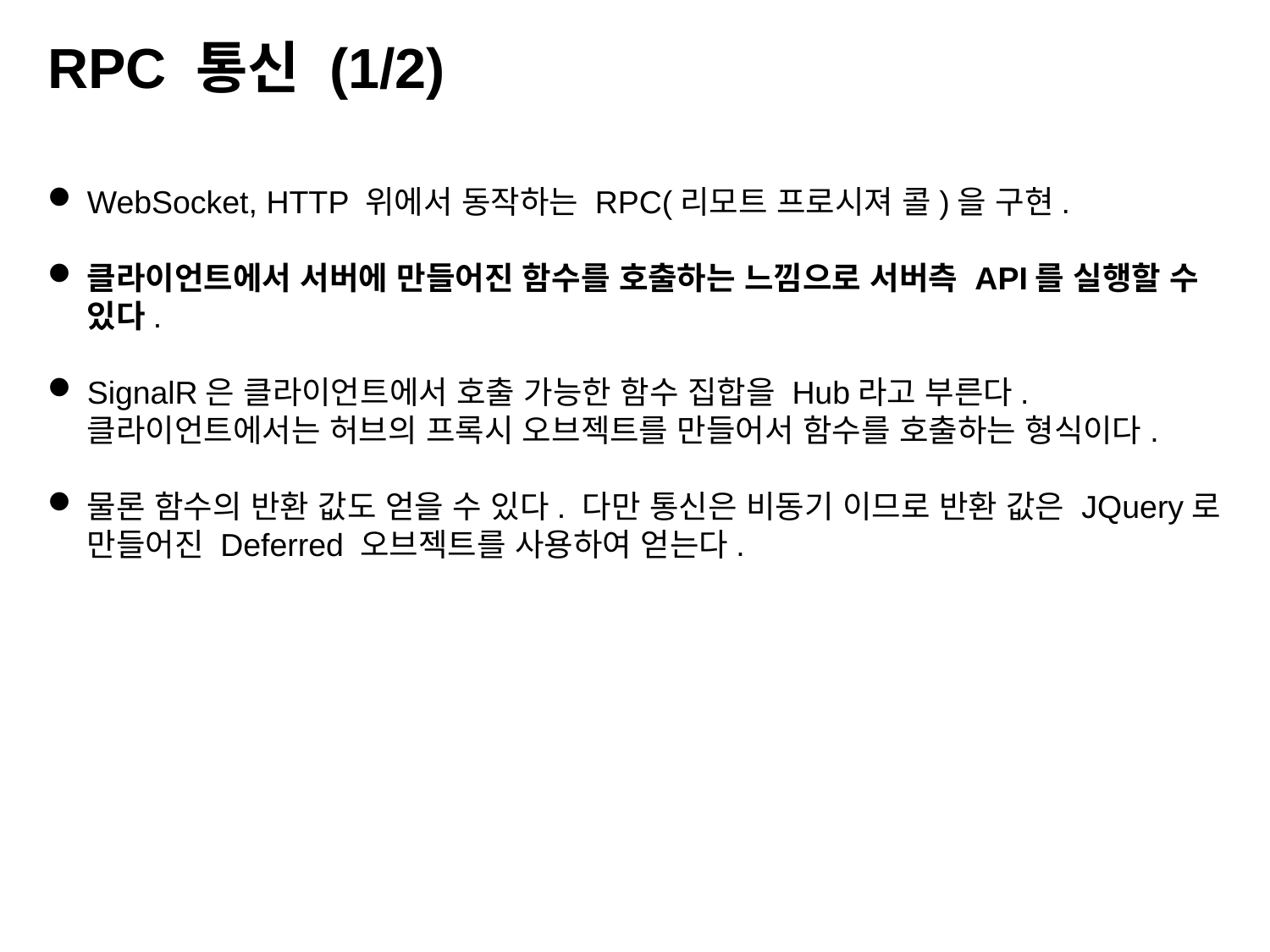

RPC 통신 (1/2)
WebSocket, HTTP 위에서 동작하는 RPC(리모트 프로시져 콜)을 구현.
클라이언트에서 서버에 만들어진 함수를 호출하는 느낌으로 서버측 API를 실행할 수 있다.
SignalR은 클라이언트에서 호출 가능한 함수 집합을 Hub라고 부른다.
클라이언트에서는 허브의 프록시 오브젝트를 만들어서 함수를 호출하는 형식이다.
물론 함수의 반환 값도 얻을 수 있다. 다만 통신은 비동기 이므로 반환 값은 JQuery로 만들어진 Deferred 오브젝트를 사용하여 얻는다.